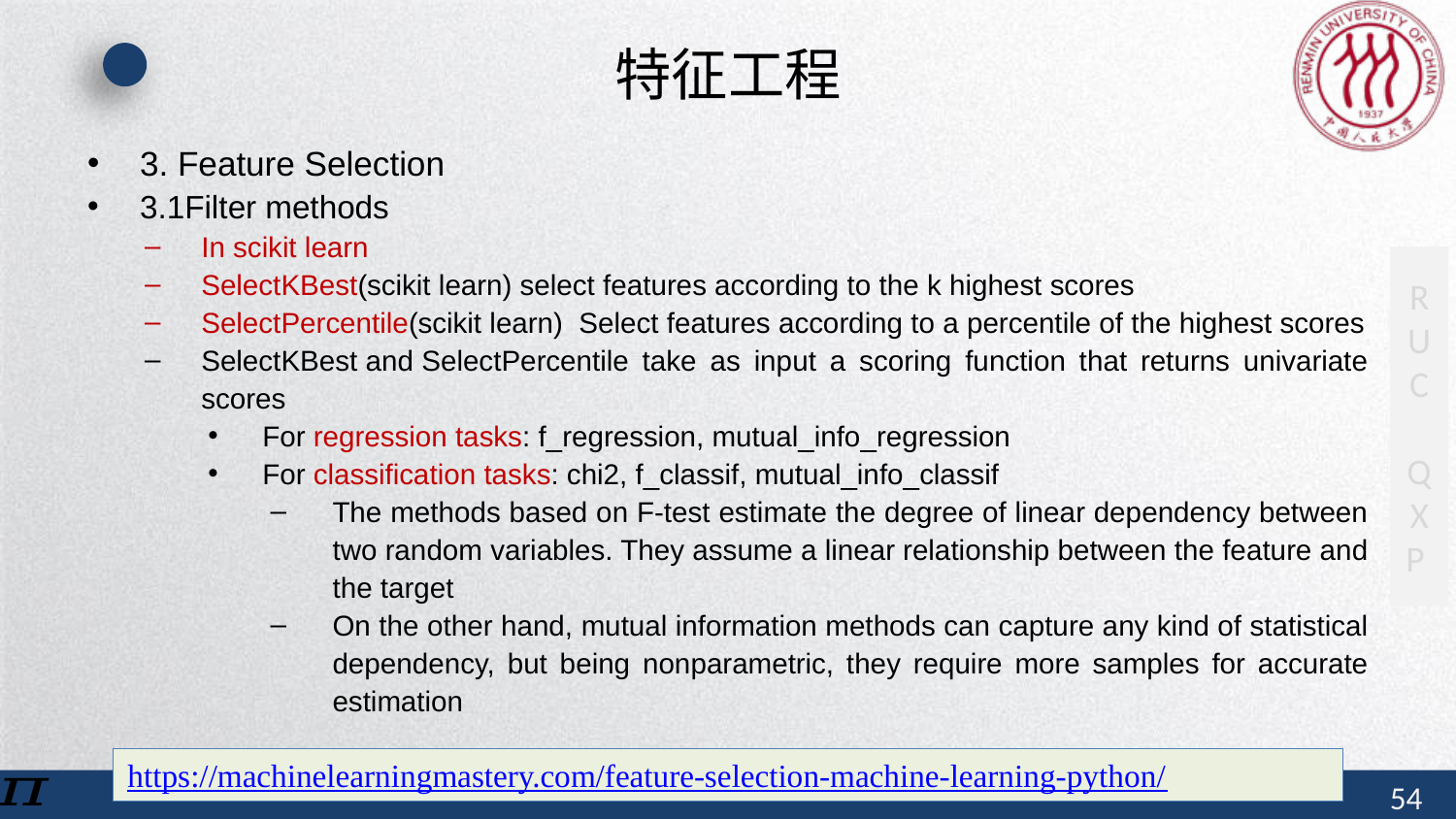

# 特征工程
3. Feature Selection
3.1Filter methods
In scikit learn
SelectKBest(scikit learn) select features according to the k highest scores
SelectPercentile(scikit learn)  Select features according to a percentile of the highest scores
SelectKBest and SelectPercentile take as input a scoring function that returns univariate scores
For regression tasks: f_regression, mutual_info_regression
For classification tasks: chi2, f_classif, mutual_info_classif
The methods based on F-test estimate the degree of linear dependency between two random variables. They assume a linear relationship between the feature and the target
On the other hand, mutual information methods can capture any kind of statistical dependency, but being nonparametric, they require more samples for accurate estimation

https://machinelearningmastery.com/feature-selection-machine-learning-python/